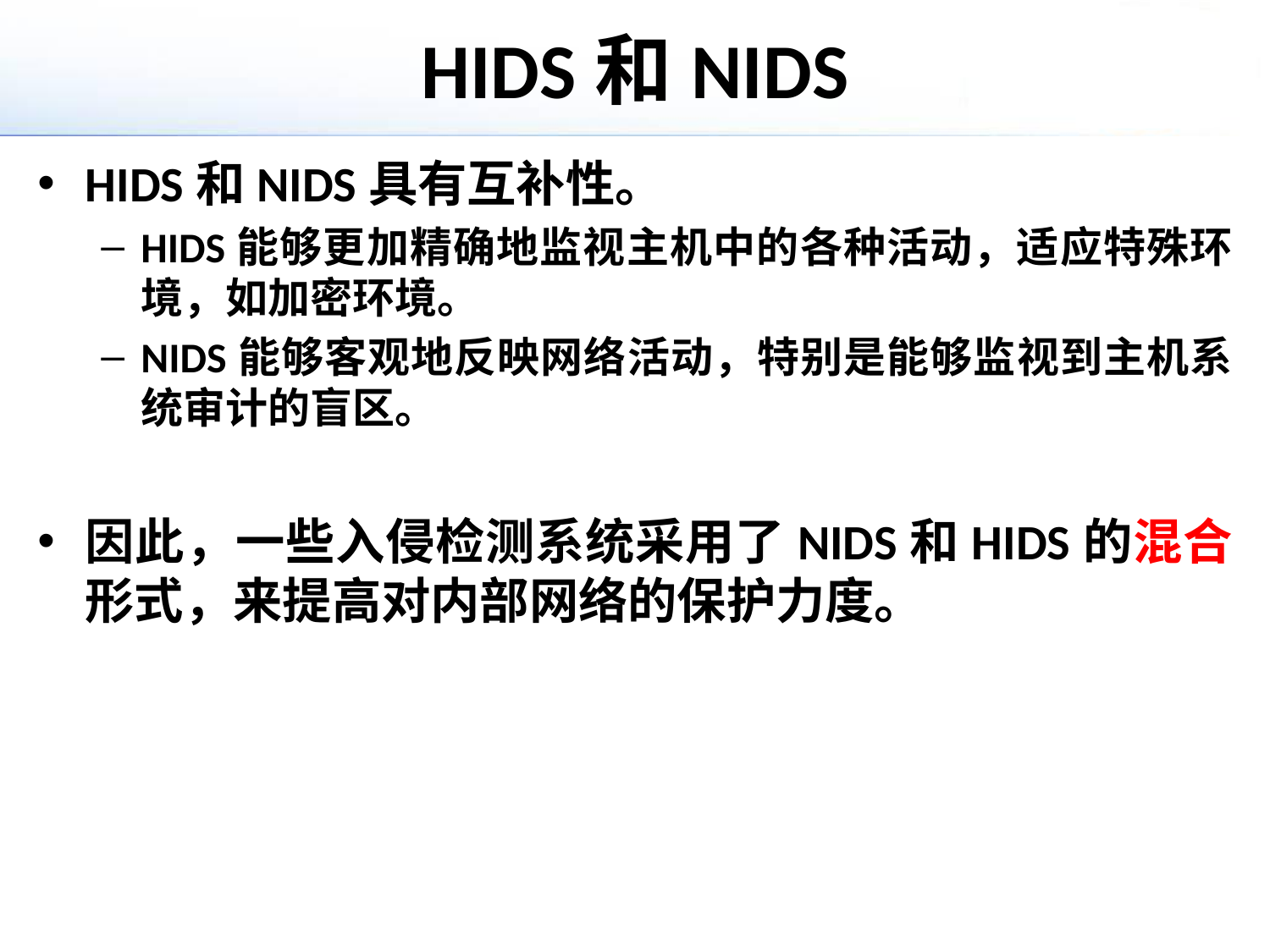

# HIDS和NIDS
HIDS和NIDS具有互补性。
HIDS能够更加精确地监视主机中的各种活动，适应特殊环境，如加密环境。
NIDS能够客观地反映网络活动，特别是能够监视到主机系统审计的盲区。

因此，一些入侵检测系统采用了NIDS和HIDS的混合形式，来提高对内部网络的保护力度。